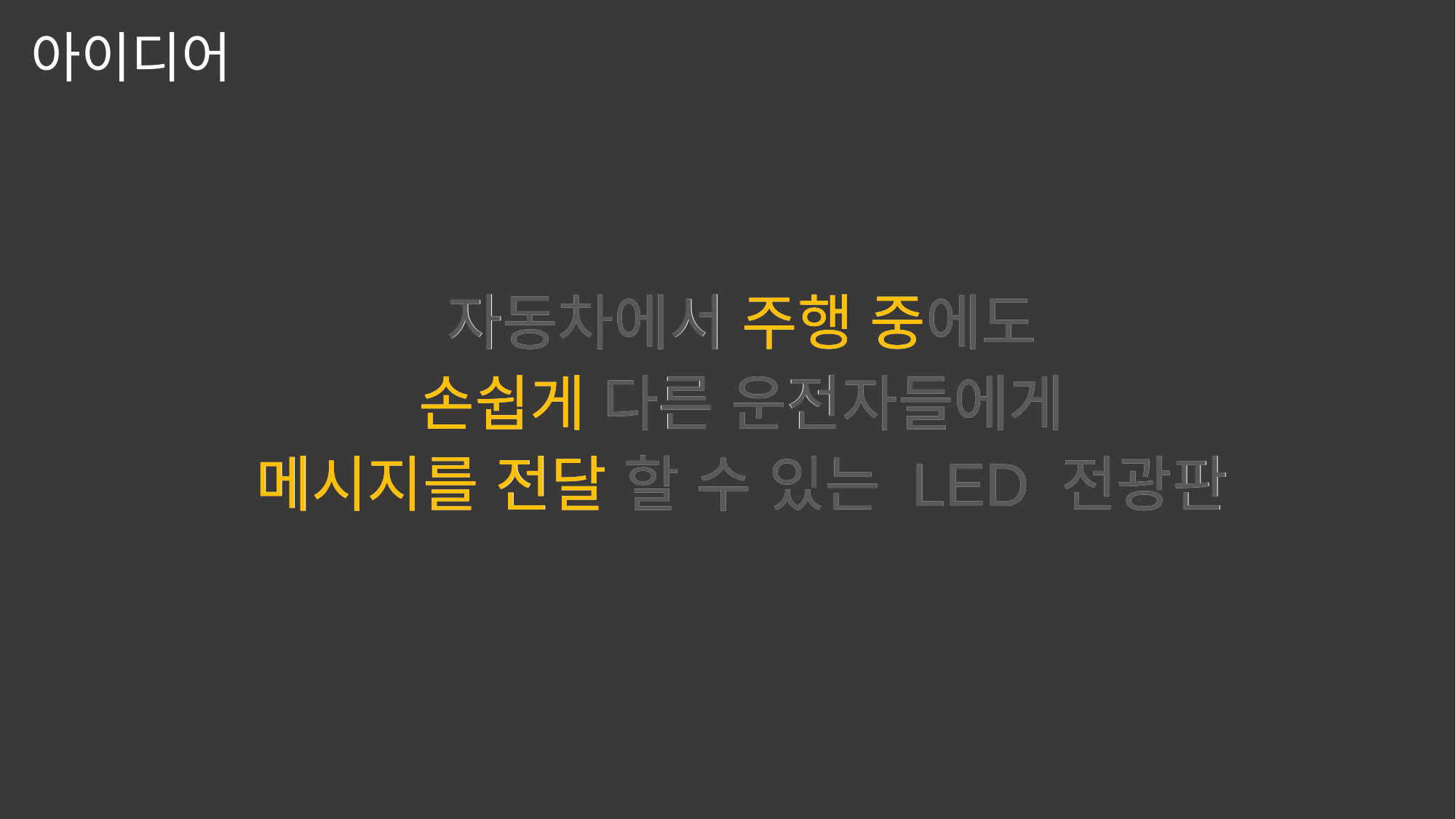

# 아이디어

자동차에서 주행 중에도
손쉽게 다른 운전자들에게
메시지를 전달 할 수 있는 LED 전광판

자동차에서 주행 중에도
손쉽게 다른 운전자들에게
메시지를 전달 할 수 있는 LED 전광판